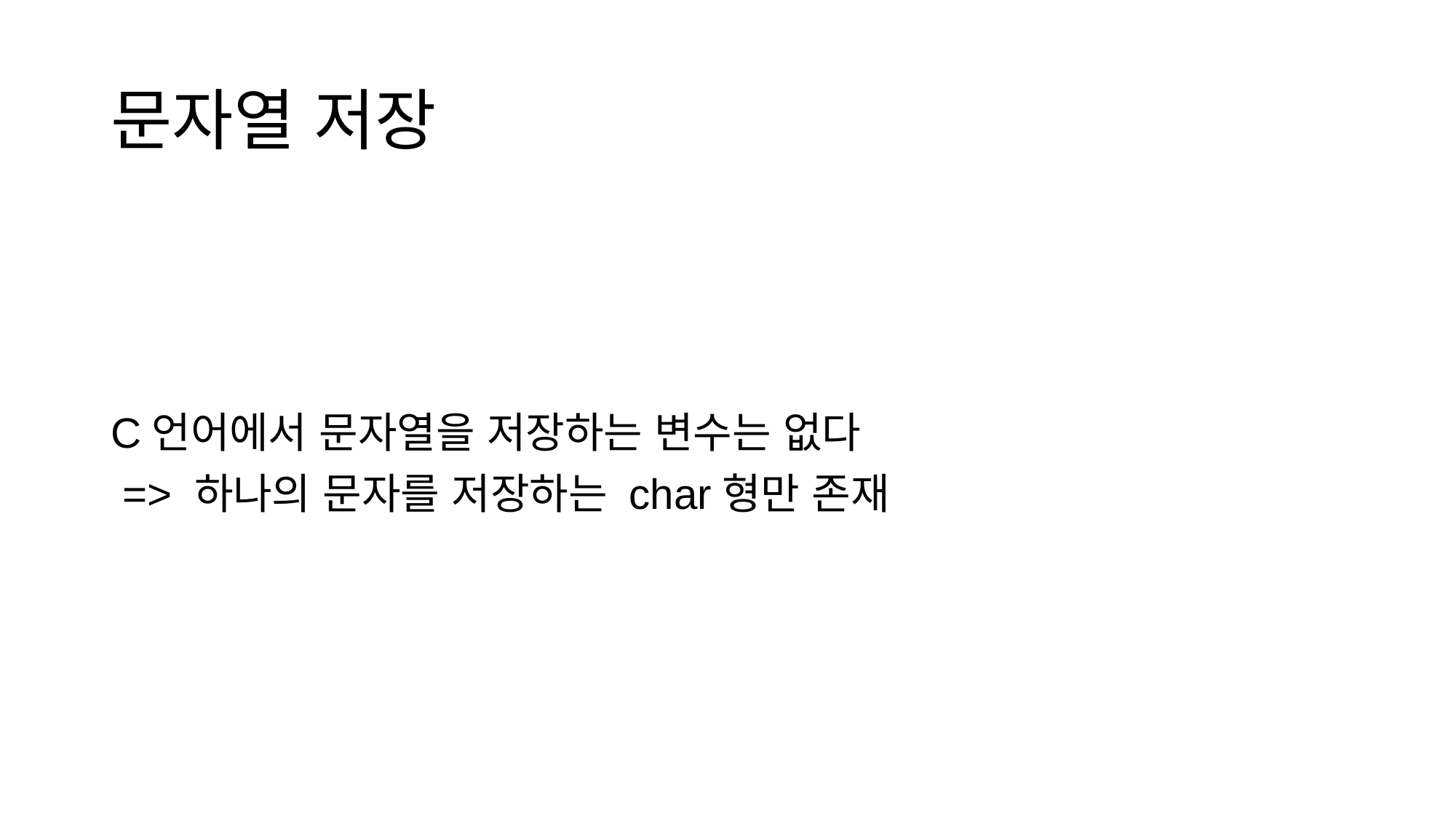

# 문자열 저장

C언어에서 문자열을 저장하는 변수는 없다
 => 하나의 문자를 저장하는 char형만 존재